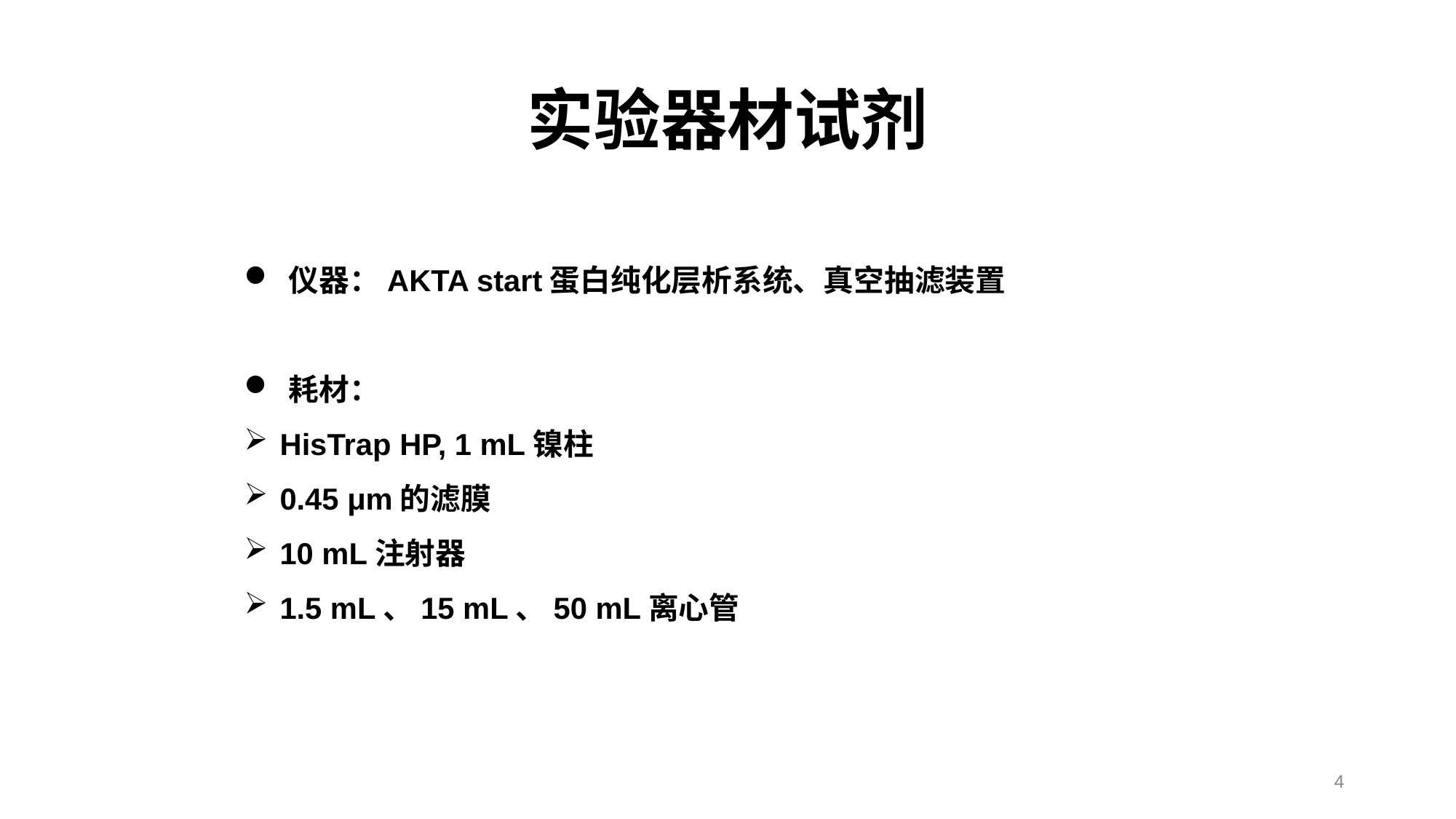

# 实验器材试剂
 仪器：AKTA start蛋白纯化层析系统、真空抽滤装置

 耗材：
 HisTrap HP, 1 mL镍柱
 0.45 μm的滤膜
 10 mL注射器
 1.5 mL、15 mL、50 mL离心管
4